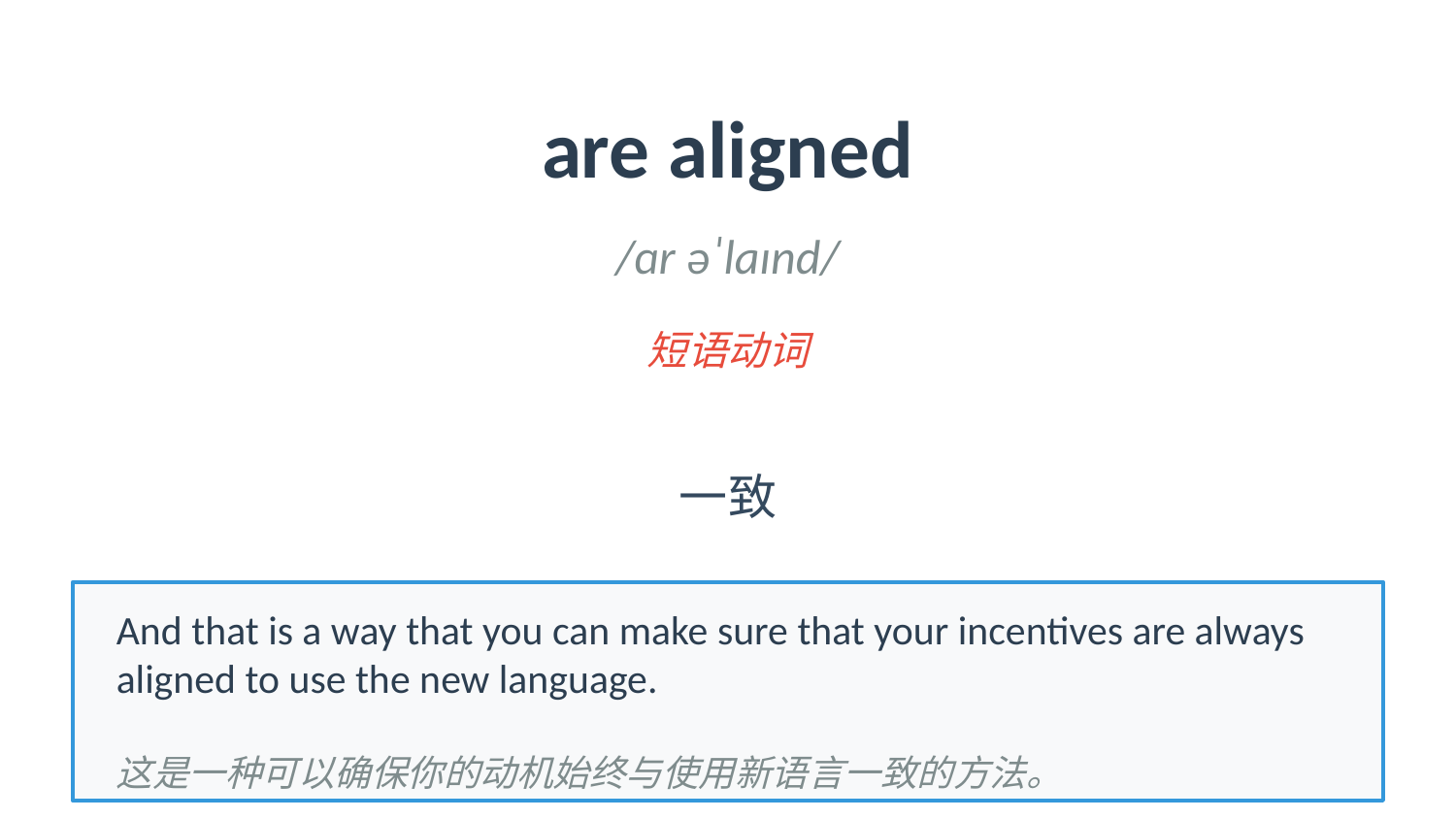

are aligned
/ɑr əˈlaɪnd/
短语动词
一致

And that is a way that you can make sure that your incentives are always aligned to use the new language.

这是一种可以确保你的动机始终与使用新语言一致的方法。